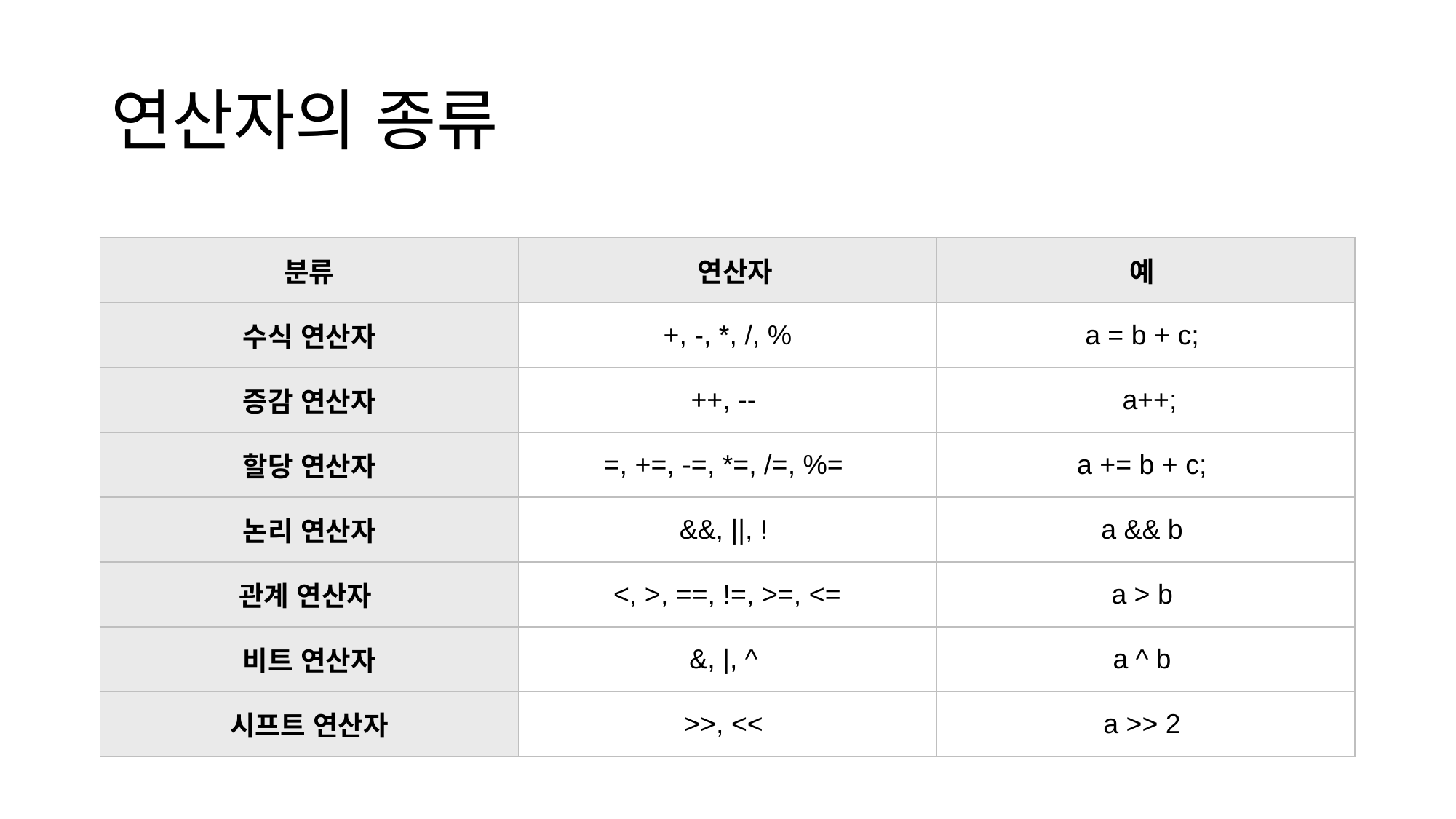

# 연산자의 종류
| 분류 | 연산자 | 예 |
| --- | --- | --- |
| 수식 연산자 | +, -, \*, /, % | a = b + c; |
| 증감 연산자 | ++, -- | a++; |
| 할당 연산자 | =, +=, -=, \*=, /=, %= | a += b + c; |
| 논리 연산자 | &&, ||, ! | a && b |
| 관계 연산자 | <, >, ==, !=, >=, <= | a > b |
| 비트 연산자 | &, |, ^ | a ^ b |
| 시프트 연산자 | >>, << | a >> 2 |

출처: http://blog.eairship.kr/129?category=442691 [누구나가 다 이해할 수 있는 프로그래밍 첫걸음]